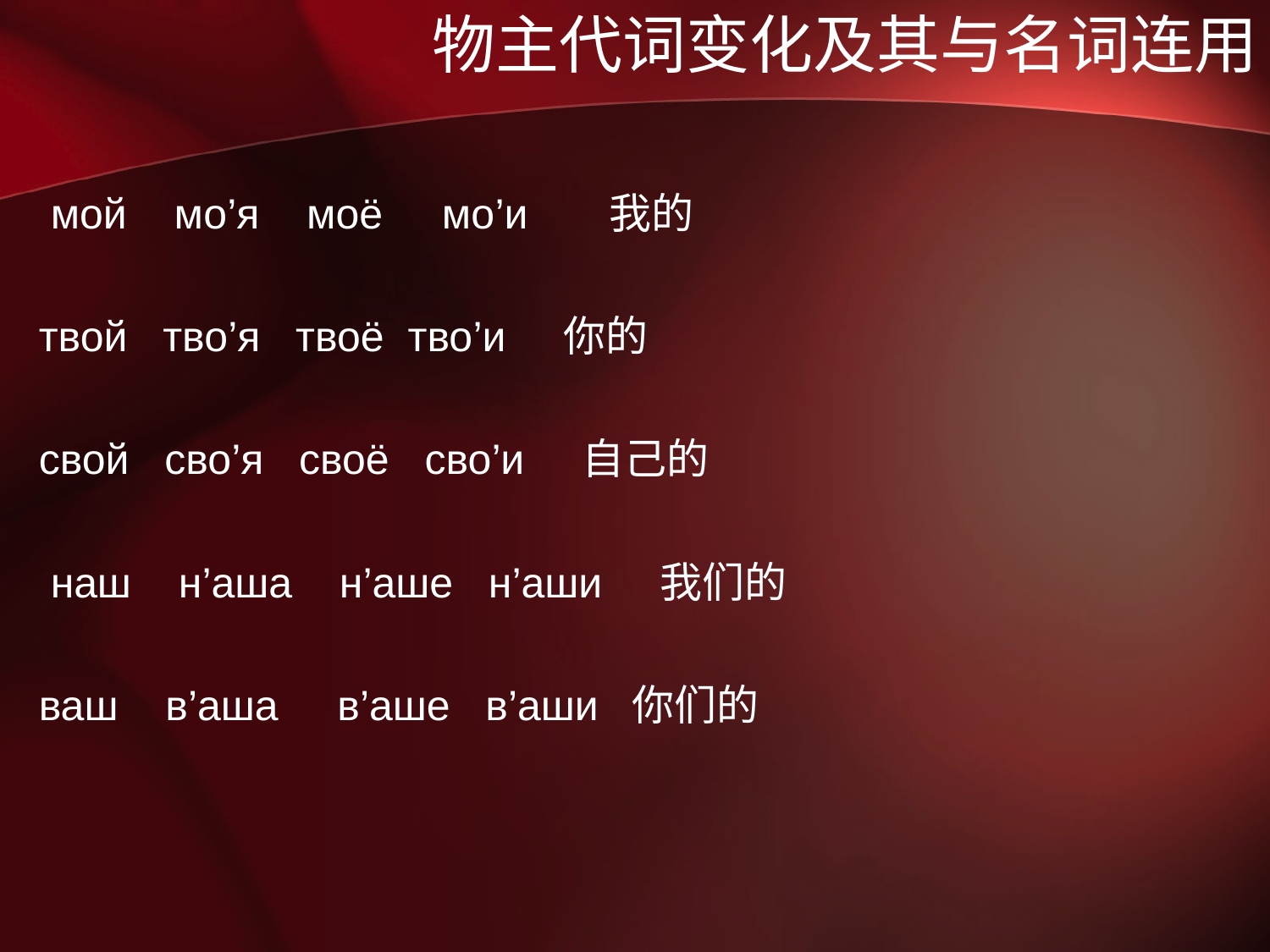

# 物主代词变化及其与名词连用
 мой    мо’я    моё     мо’и      我的

твой   тво’я   твоё  тво’и    你的

свой   сво’я   своё   сво’и    自己的

 наш    н’аша    н’аше   н’аши    我们的

ваш    в’аша     в’аше   в’аши  你们的

6